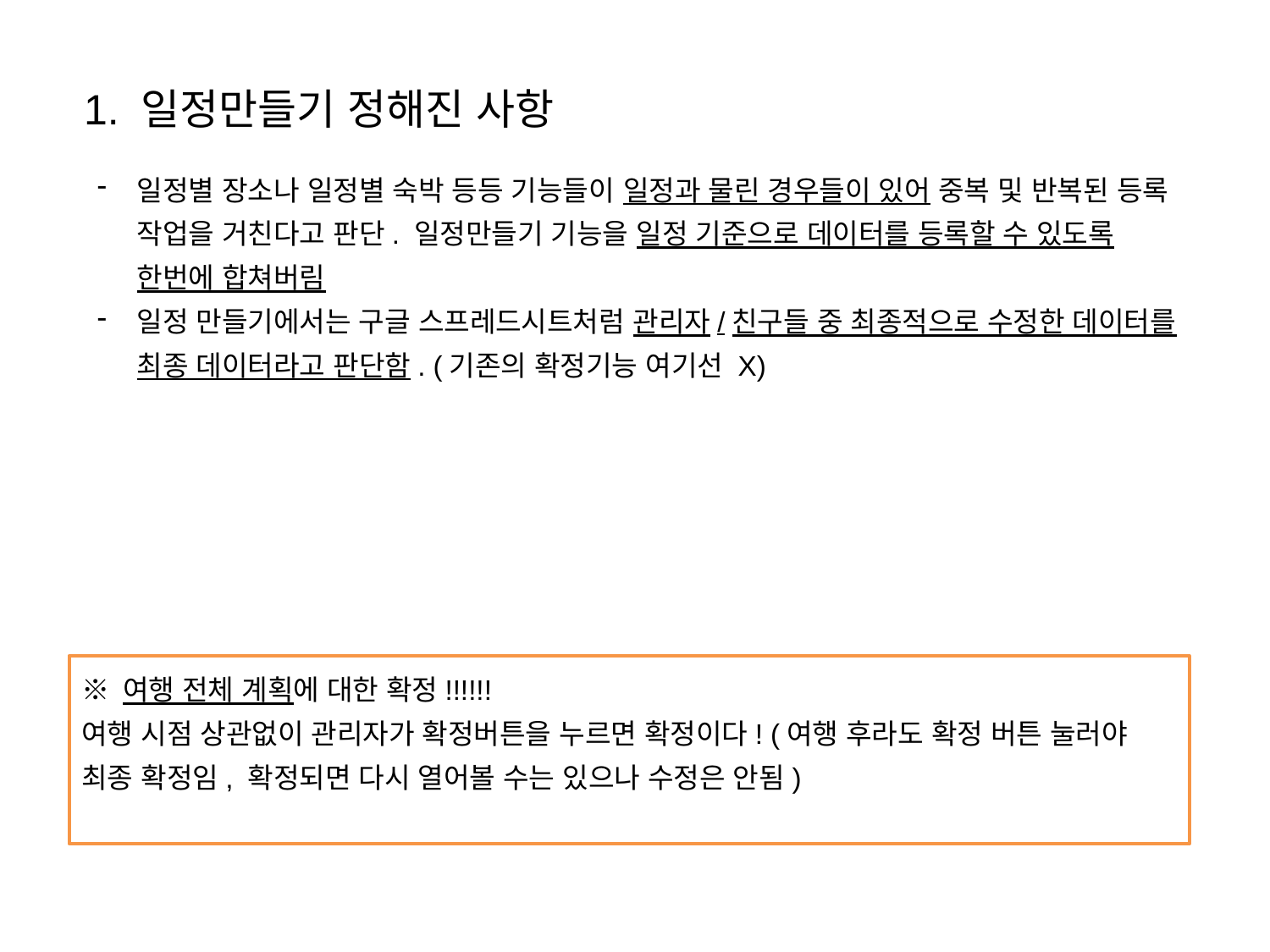

1. 일정만들기 정해진 사항
일정별 장소나 일정별 숙박 등등 기능들이 일정과 물린 경우들이 있어 중복 및 반복된 등록 작업을 거친다고 판단. 일정만들기 기능을 일정 기준으로 데이터를 등록할 수 있도록 한번에 합쳐버림
일정 만들기에서는 구글 스프레드시트처럼 관리자/친구들 중 최종적으로 수정한 데이터를 최종 데이터라고 판단함. (기존의 확정기능 여기선 X)
※ 여행 전체 계획에 대한 확정!!!!!!
여행 시점 상관없이 관리자가 확정버튼을 누르면 확정이다! (여행 후라도 확정 버튼 눌러야 최종 확정임, 확정되면 다시 열어볼 수는 있으나 수정은 안됨)